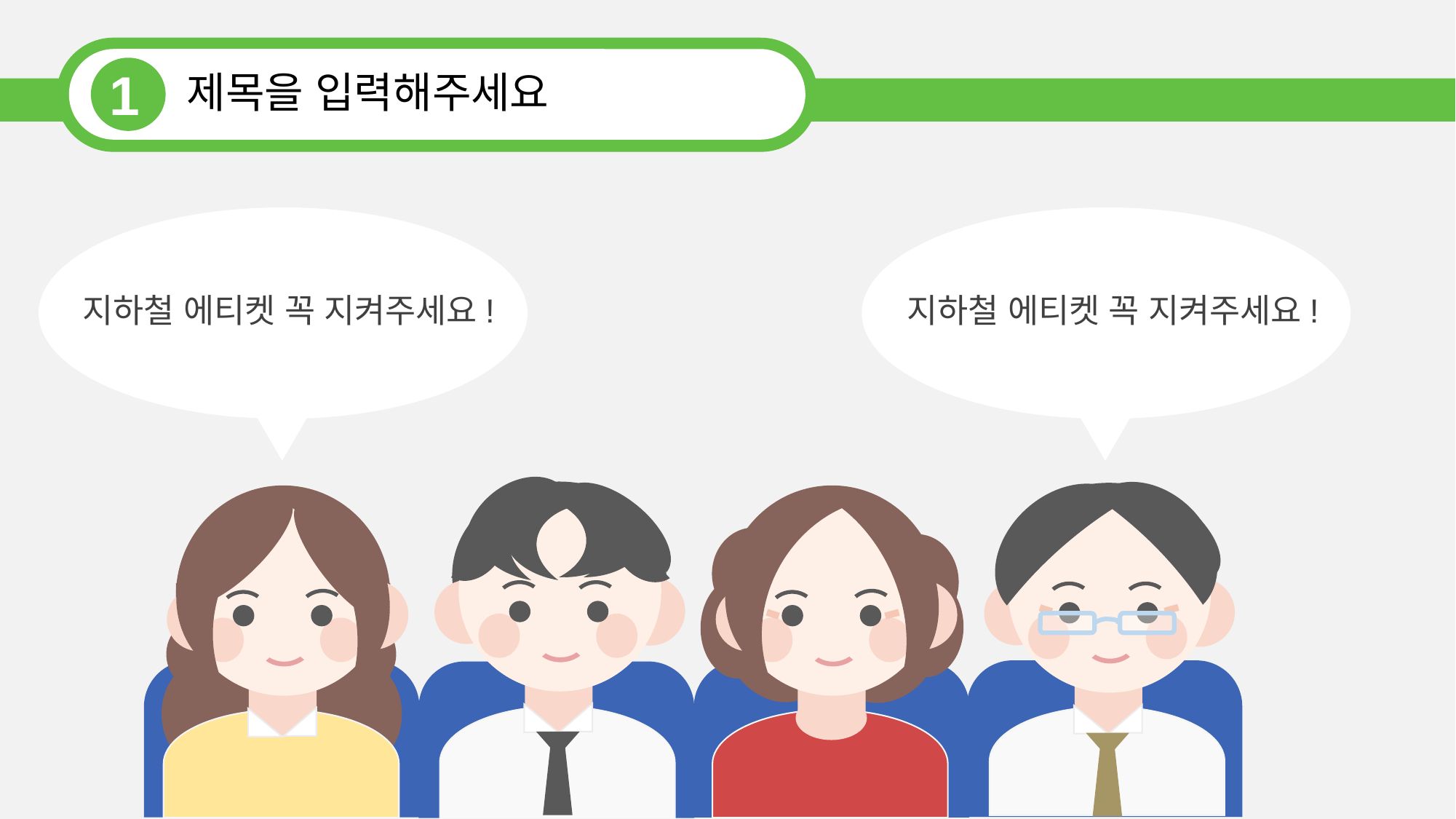

1

제목을 입력해주세요

지하철 에티켓 꼭 지켜주세요!
지하철 에티켓 꼭 지켜주세요!